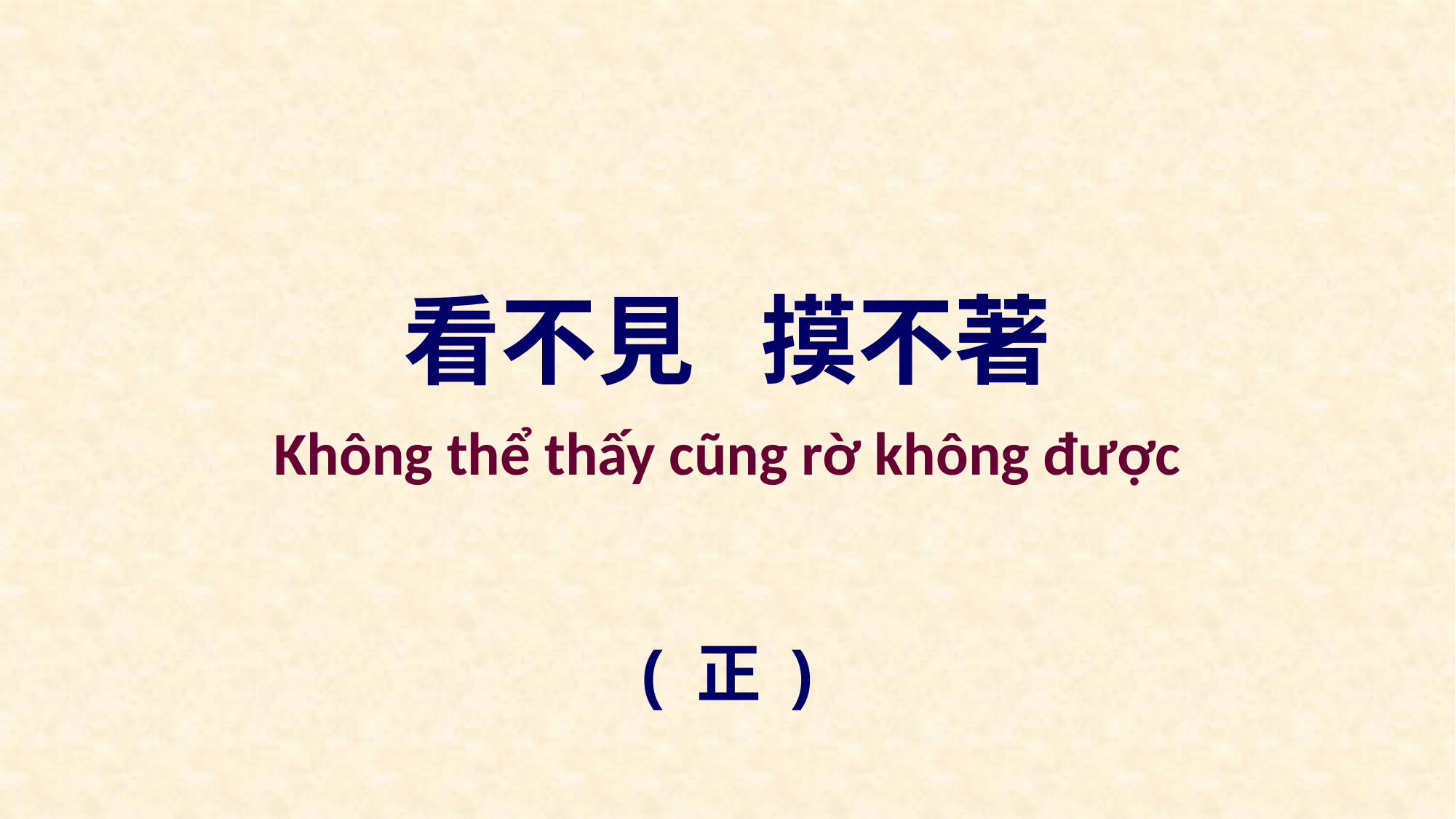

看不見   摸不著
Không thể thấy cũng rờ không được
( 正 )